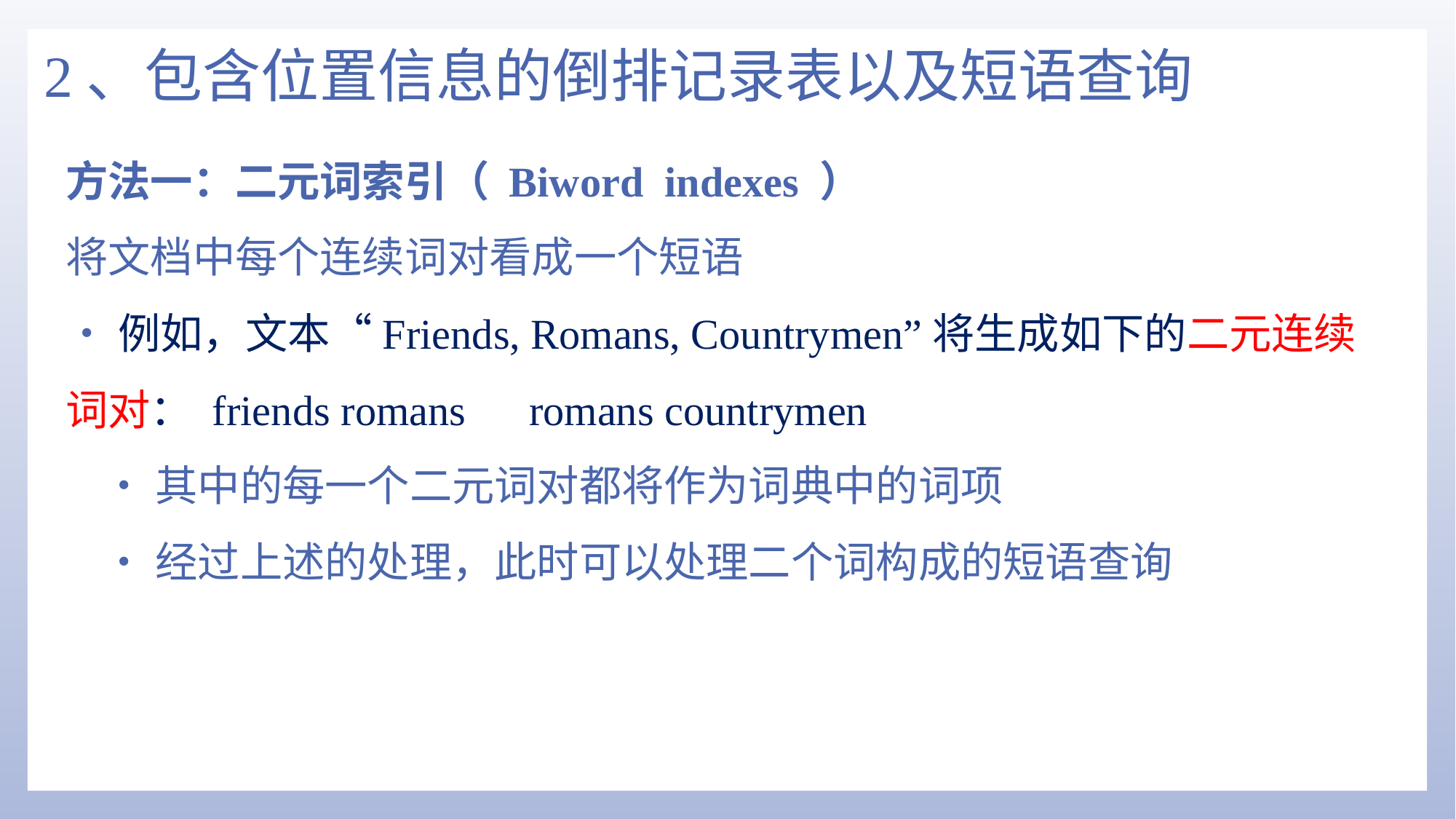

# 2、包含位置信息的倒排记录表以及短语查询
方法一：二元词索引（ Biword  indexes ）
将文档中每个连续词对看成一个短语
•例如，文本“Friends, Romans, Countrymen”将生成如下的二元连续词对： friends romans      romans countrymen
•其中的每一个二元词对都将作为词典中的词项
•经过上述的处理，此时可以处理二个词构成的短语查询